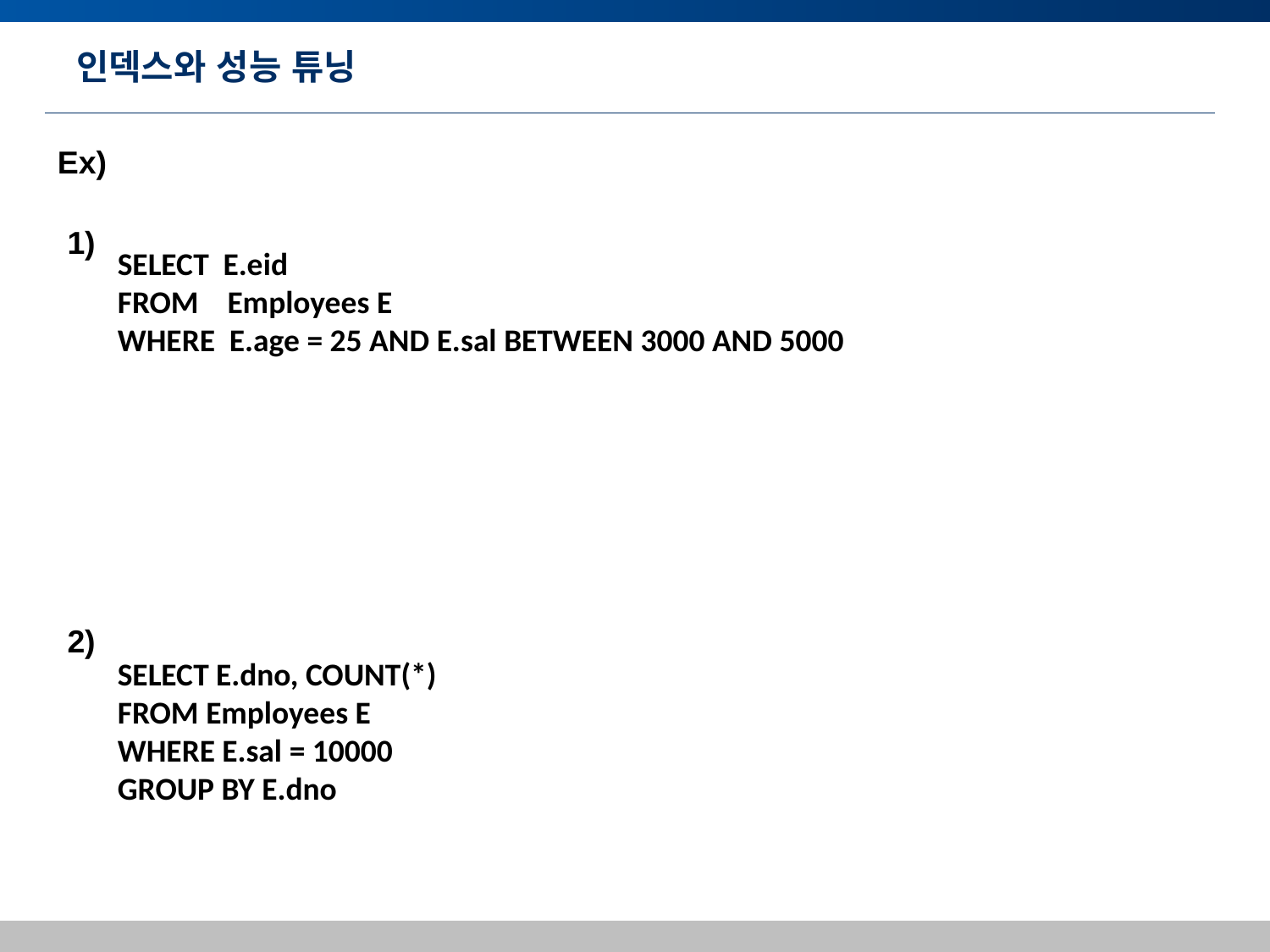

# 인덱스와 성능 튜닝
Ex)
1)
SELECT  E.eid
FROM    Employees E
WHERE  E.age = 25 AND E.sal BETWEEN 3000 AND 5000
2)
SELECT E.dno, COUNT(*)
FROM Employees E
WHERE E.sal = 10000
GROUP BY E.dno